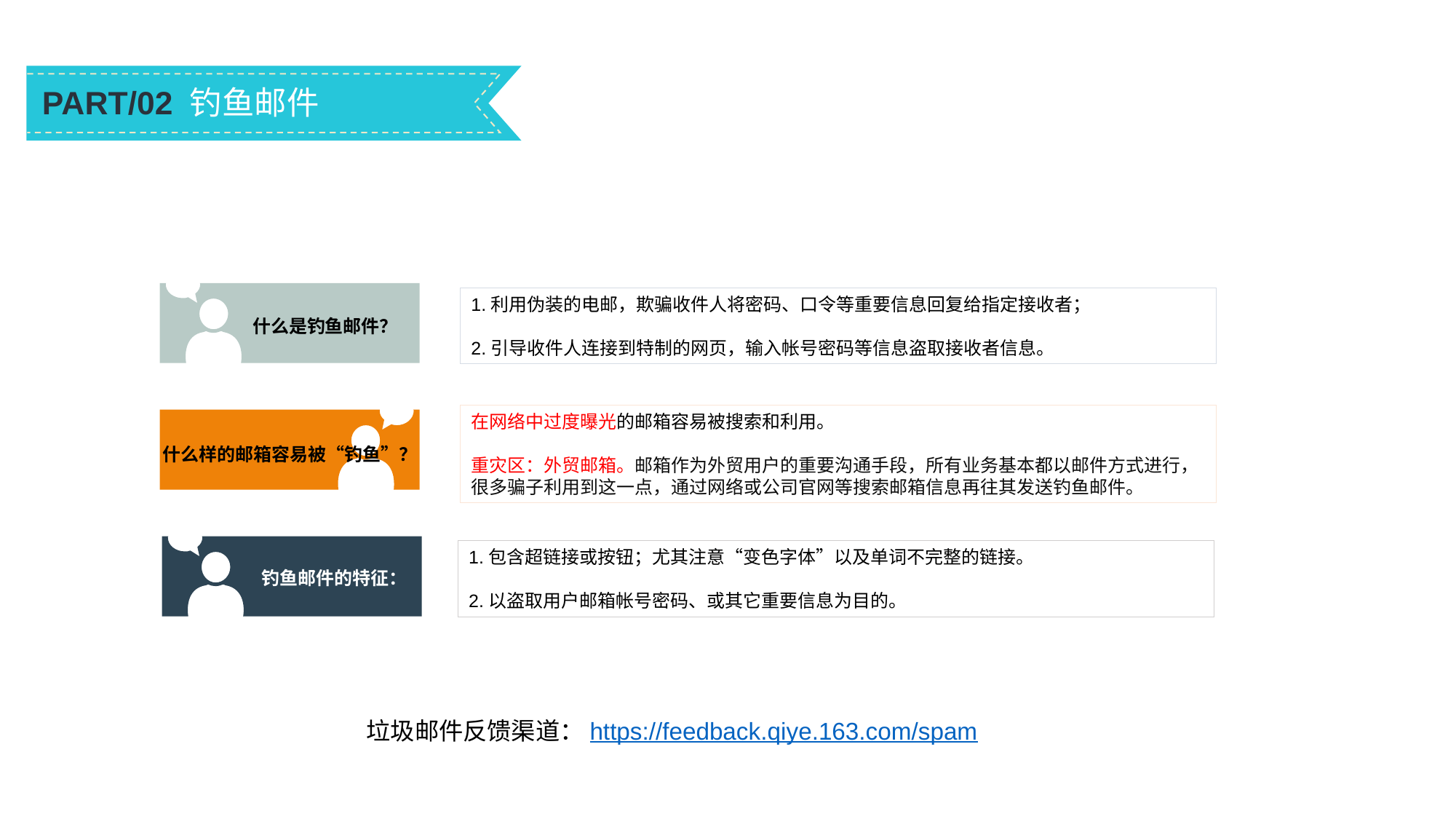

PART/02 钓鱼邮件

1.利用伪装的电邮，欺骗收件人将密码、口令等重要信息回复给指定接收者；

2.引导收件人连接到特制的网页，输入帐号密码等信息盗取接收者信息。
什么是钓鱼邮件？
在网络中过度曝光的邮箱容易被搜索和利用。

重灾区：外贸邮箱。邮箱作为外贸用户的重要沟通手段，所有业务基本都以邮件方式进行，很多骗子利用到这一点，通过网络或公司官网等搜索邮箱信息再往其发送钓鱼邮件。

什么样的邮箱容易被“钓鱼”？

1.包含超链接或按钮；尤其注意“变色字体”以及单词不完整的链接。

2.以盗取用户邮箱帐号密码、或其它重要信息为目的。
钓鱼邮件的特征：
垃圾邮件反馈渠道：https://feedback.qiye.163.com/spam